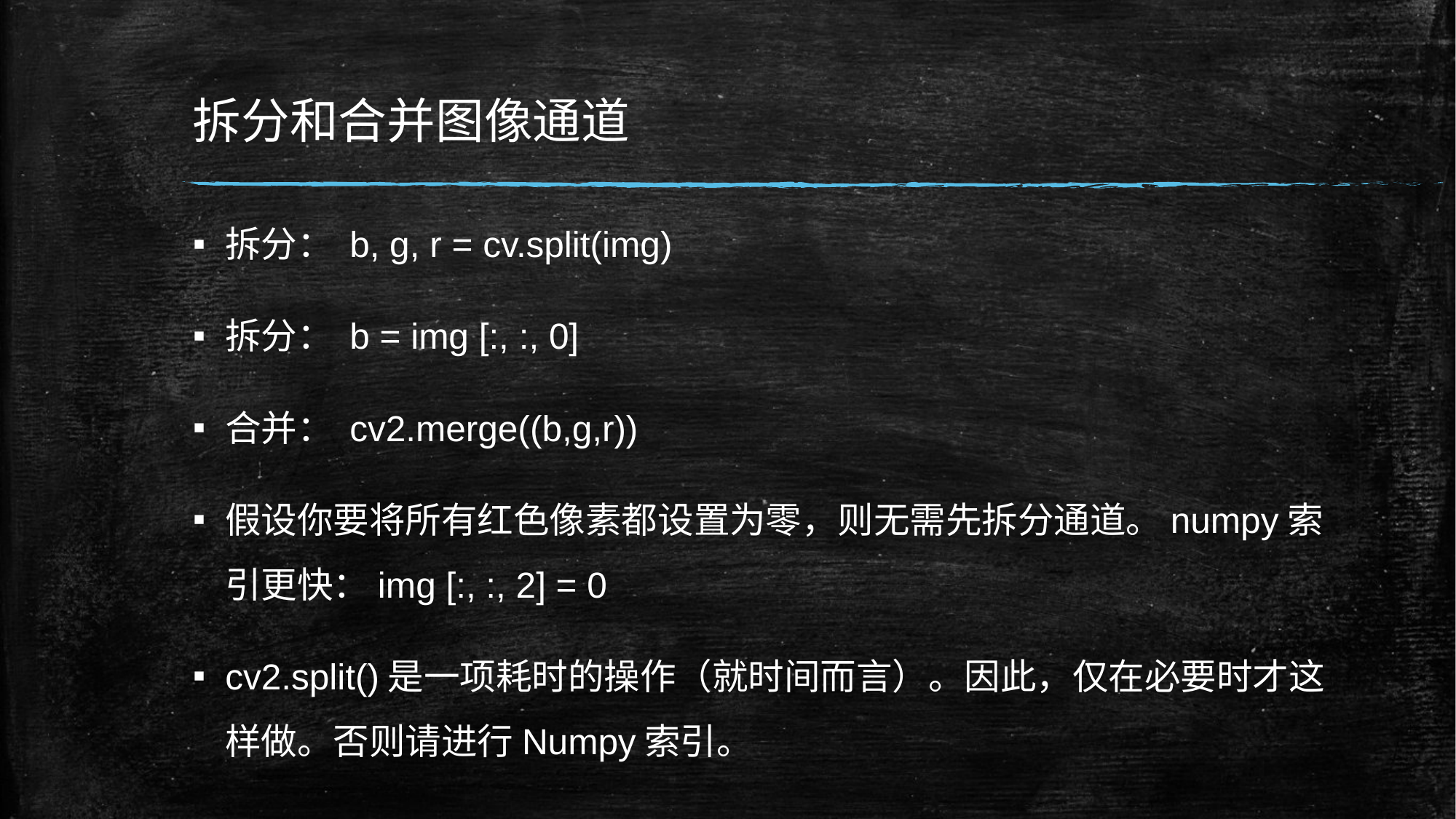

# 拆分和合并图像通道
拆分： b, g, r = cv.split(img)
拆分： b = img [:, :, 0]
合并： cv2.merge((b,g,r))
假设你要将所有红色像素都设置为零，则无需先拆分通道。numpy索引更快：img [:, :, 2] = 0
cv2.split()是一项耗时的操作（就时间而言）。因此，仅在必要时才这样做。否则请进行Numpy索引。